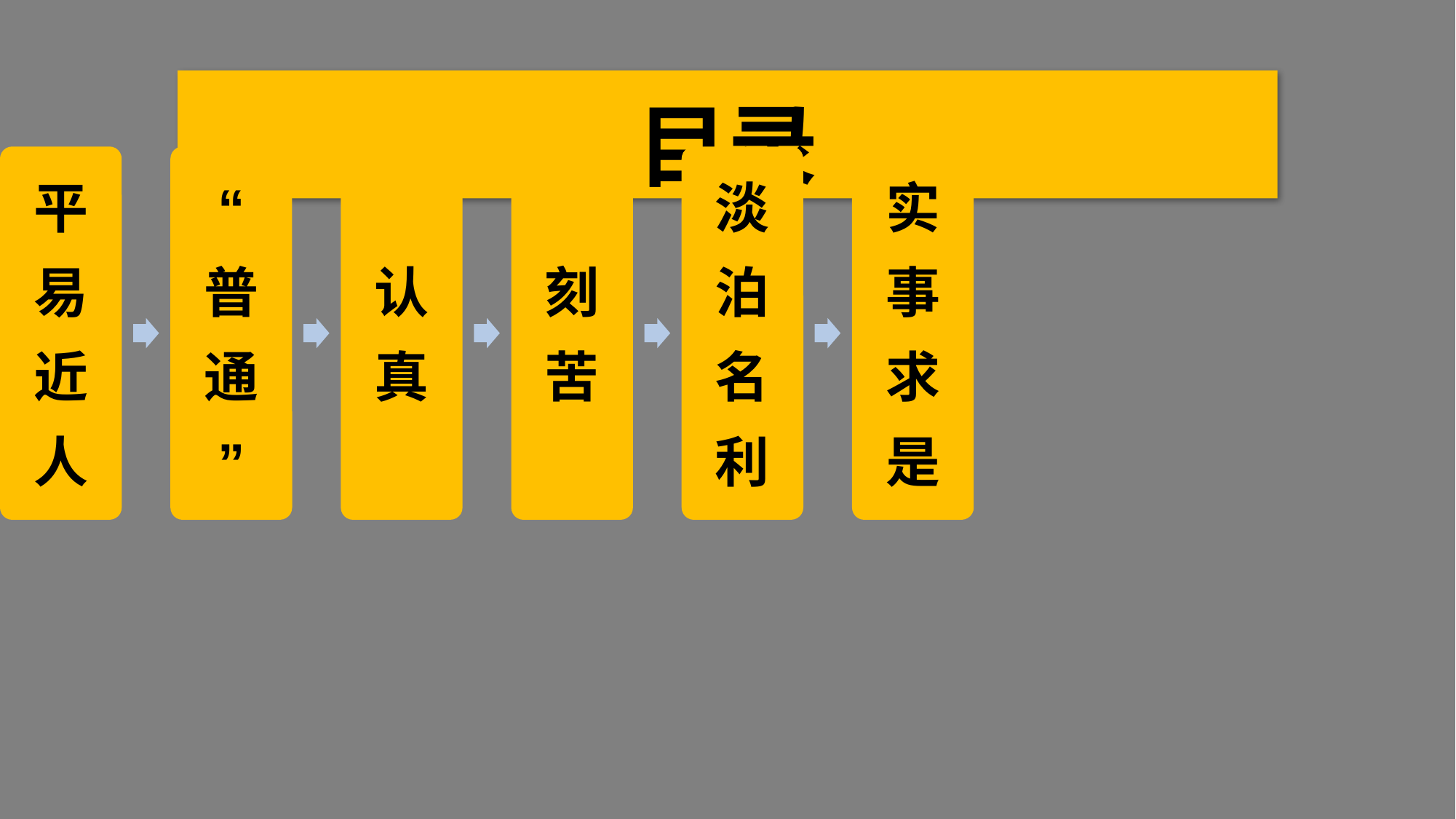

# 目录
平
易
近
人
“
普
通
”
认
真
刻
苦
淡
泊
名
利
实
事
求
是